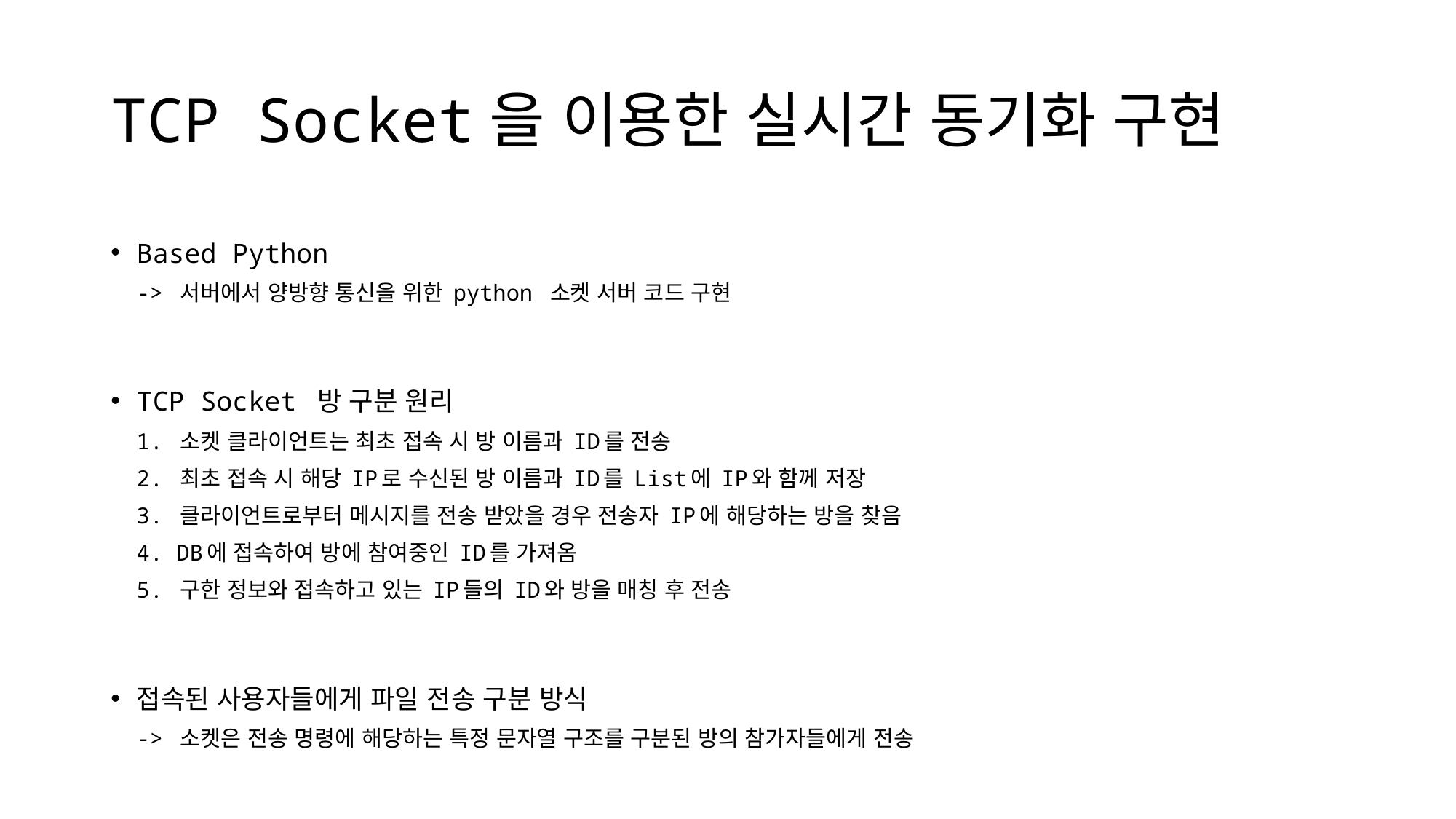

# TCP Socket을 이용한 실시간 동기화 구현
Based Python
-> 서버에서 양방향 통신을 위한 python 소켓 서버 코드 구현

TCP Socket 방 구분 원리
1. 소켓 클라이언트는 최초 접속 시 방 이름과 ID를 전송
2. 최초 접속 시 해당 IP로 수신된 방 이름과 ID를 List에 IP와 함께 저장
3. 클라이언트로부터 메시지를 전송 받았을 경우 전송자 IP에 해당하는 방을 찾음
4. DB에 접속하여 방에 참여중인 ID를 가져옴
5. 구한 정보와 접속하고 있는 IP들의 ID와 방을 매칭 후 전송

접속된 사용자들에게 파일 전송 구분 방식
-> 소켓은 전송 명령에 해당하는 특정 문자열 구조를 구분된 방의 참가자들에게 전송